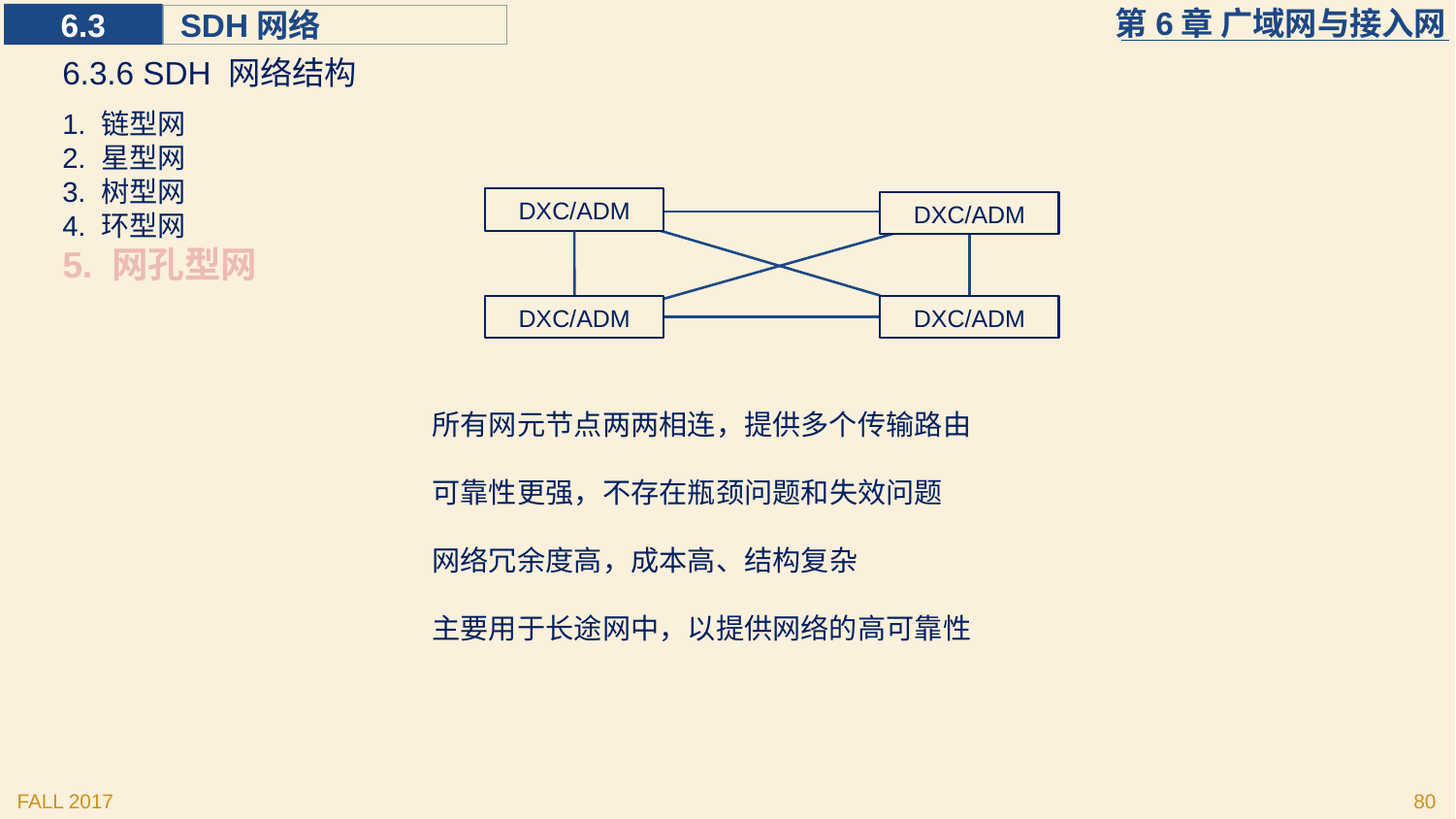

6.3.6 SDH 网络结构
1. 链型网
2. 星型网
3. 树型网
4. 环型网
5. 网孔型网
DXC/ADM
DXC/ADM
DXC/ADM
DXC/ADM
所有网元节点两两相连，提供多个传输路由

可靠性更强，不存在瓶颈问题和失效问题

网络冗余度高，成本高、结构复杂

主要用于长途网中，以提供网络的高可靠性